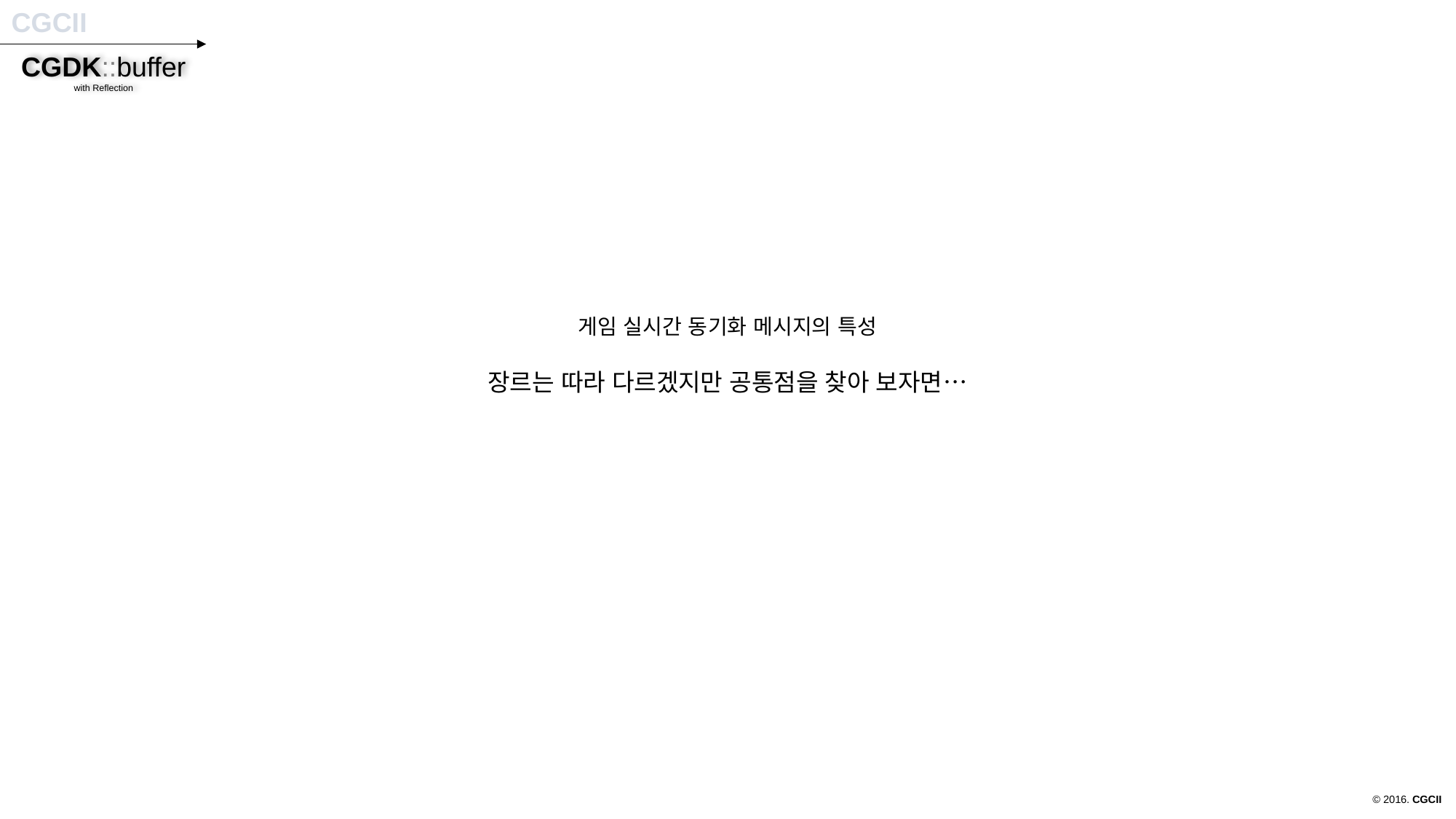

CGCII
CGDK::buffer
with Reflection

게임 실시간 동기화 메시지의 특성
장르는 따라 다르겠지만 공통점을 찾아 보자면…
© 2016. CGCII